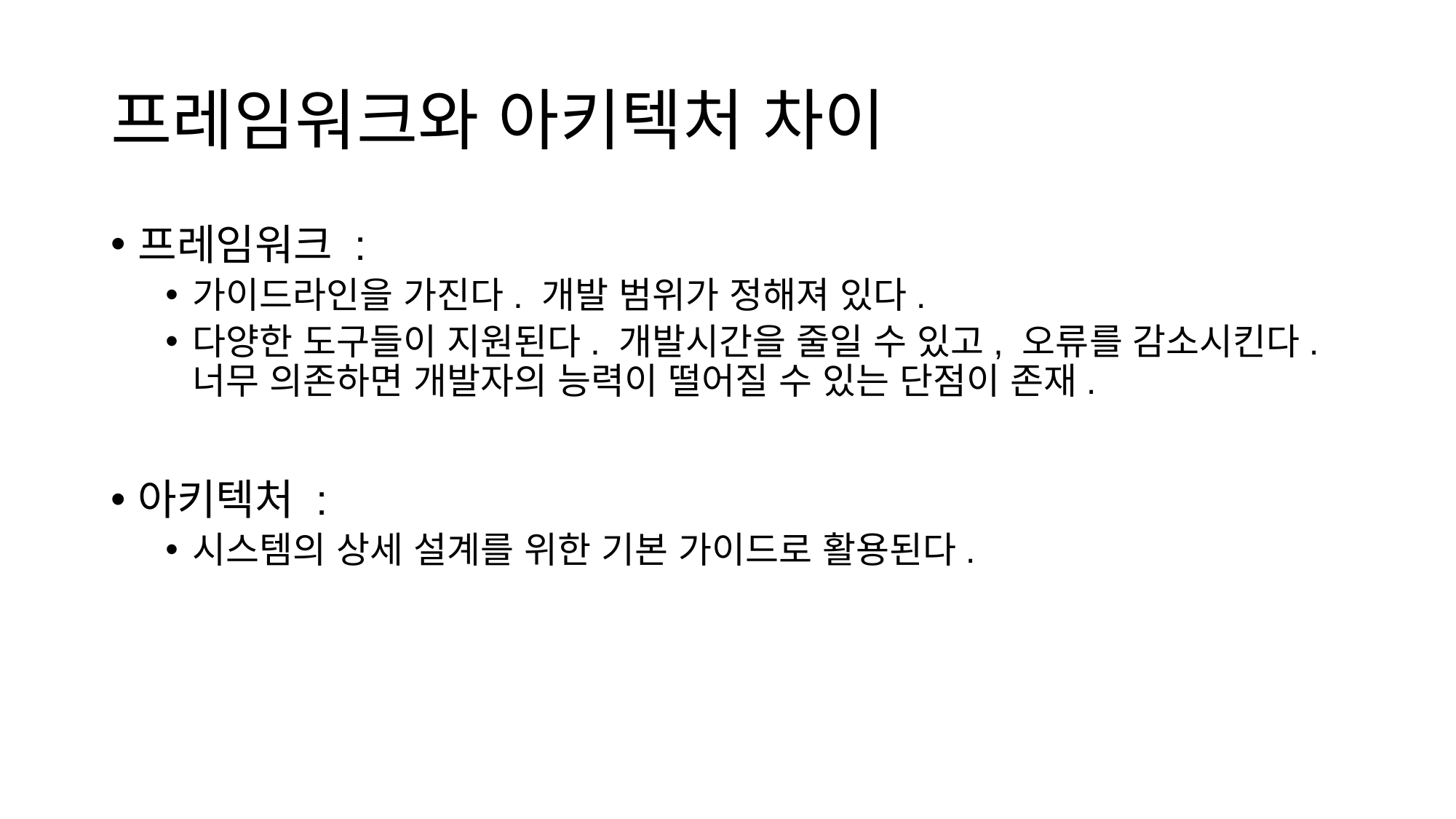

# 프레임워크와 아키텍처 차이
프레임워크 :
가이드라인을 가진다. 개발 범위가 정해져 있다.
다양한 도구들이 지원된다. 개발시간을 줄일 수 있고, 오류를 감소시킨다. 너무 의존하면 개발자의 능력이 떨어질 수 있는 단점이 존재.

아키텍처 :
시스템의 상세 설계를 위한 기본 가이드로 활용된다.